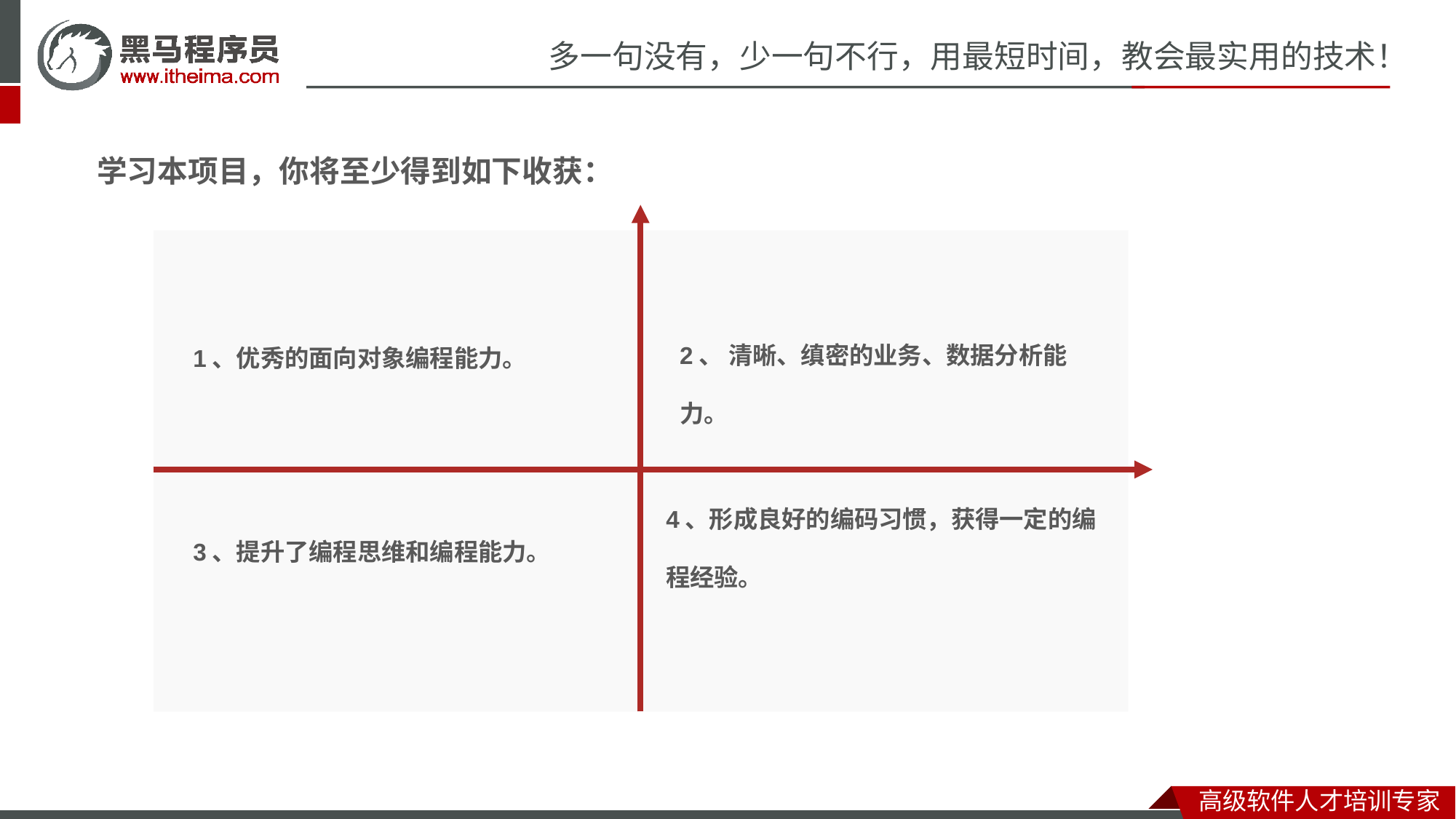

# 学习本项目，你将至少得到如下收获：

2、 清晰、缜密的业务、数据分析能力。
1、优秀的面向对象编程能力。
4、形成良好的编码习惯，获得一定的编程经验。

3、提升了编程思维和编程能力。